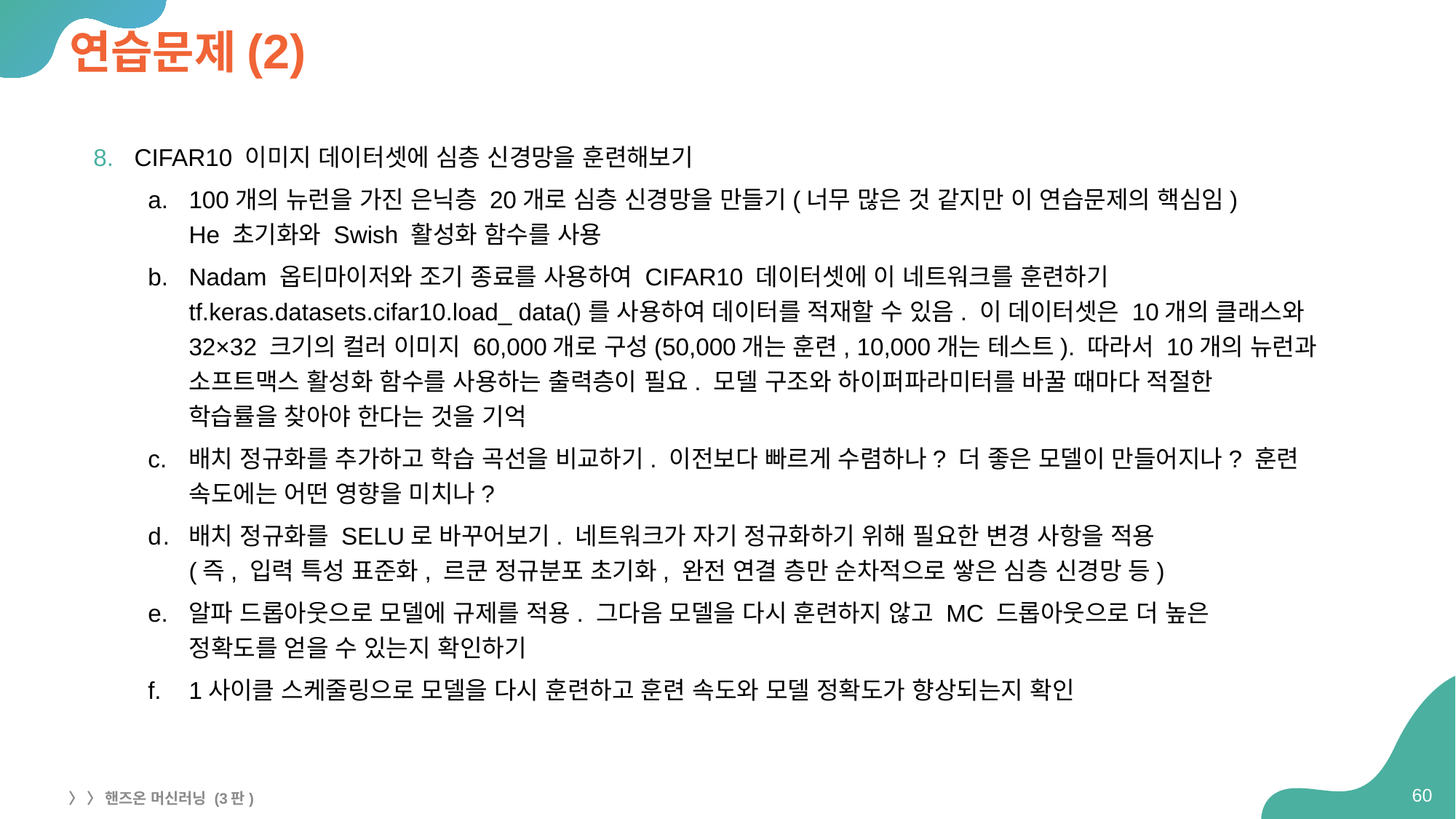

# 연습문제(2)
CIFAR10 이미지 데이터셋에 심층 신경망을 훈련해보기
100개의 뉴런을 가진 은닉층 20개로 심층 신경망을 만들기(너무 많은 것 같지만 이 연습문제의 핵심임)
He 초기화와 Swish 활성화 함수를 사용
Nadam 옵티마이저와 조기 종료를 사용하여 CIFAR10 데이터셋에 이 네트워크를 훈련하기 tf.keras.datasets.cifar10.load_ data()를 사용하여 데이터를 적재할 수 있음. 이 데이터셋은 10개의 클래스와 32×32 크기의 컬러 이미지 60,000개로 구성(50,000개는 훈련, 10,000개는 테스트). 따라서 10개의 뉴런과
소프트맥스 활성화 함수를 사용하는 출력층이 필요. 모델 구조와 하이퍼파라미터를 바꿀 때마다 적절한
학습률을 찾아야 한다는 것을 기억
배치 정규화를 추가하고 학습 곡선을 비교하기. 이전보다 빠르게 수렴하나? 더 좋은 모델이 만들어지나? 훈련 속도에는 어떤 영향을 미치나?
배치 정규화를 SELU로 바꾸어보기. 네트워크가 자기 정규화하기 위해 필요한 변경 사항을 적용
(즉, 입력 특성 표준화, 르쿤 정규분포 초기화, 완전 연결 층만 순차적으로 쌓은 심층 신경망 등)
알파 드롭아웃으로 모델에 규제를 적용. 그다음 모델을 다시 훈련하지 않고 MC 드롭아웃으로 더 높은
정확도를 얻을 수 있는지 확인하기
1사이클 스케줄링으로 모델을 다시 훈련하고 훈련 속도와 모델 정확도가 향상되는지 확인
60
〉 〉 핸즈온 머신러닝 (3판)